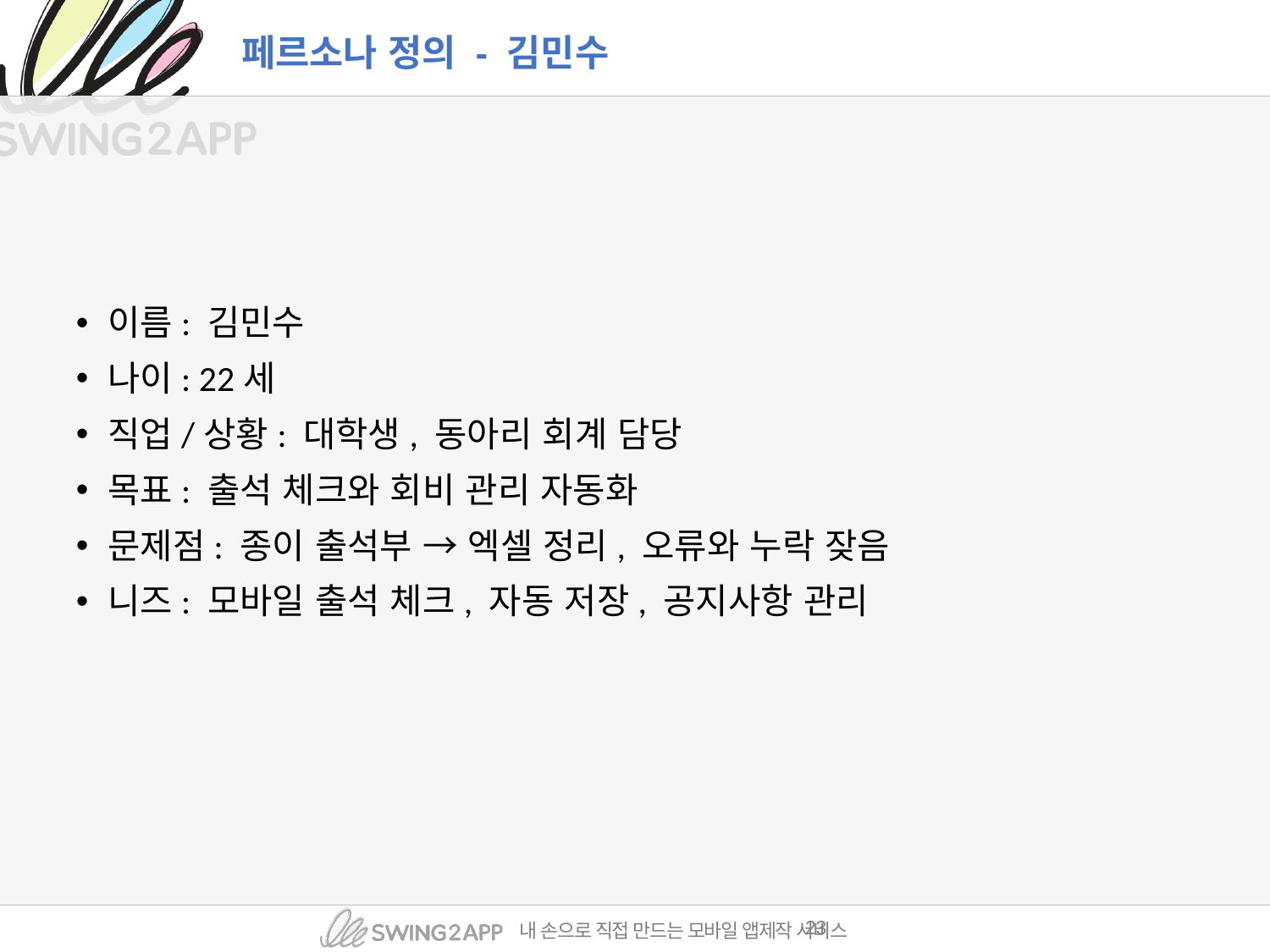

# 페르소나 정의 - 김민수

이름: 김민수
나이: 22세
직업/상황: 대학생, 동아리 회계 담당
목표: 출석 체크와 회비 관리 자동화
문제점: 종이 출석부 → 엑셀 정리, 오류와 누락 잦음
니즈: 모바일 출석 체크, 자동 저장, 공지사항 관리